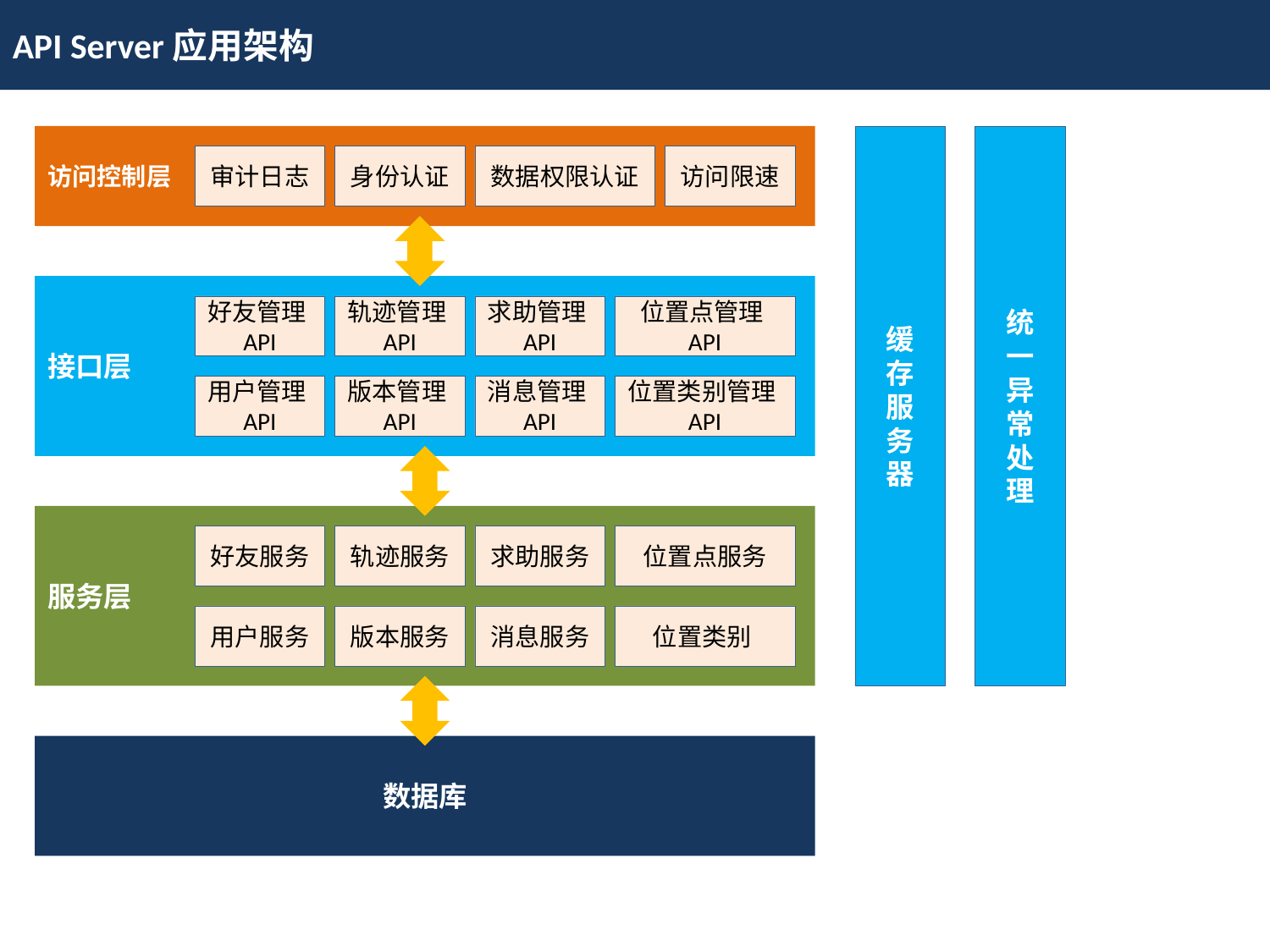

API Server应用架构
访问控制层
缓
存
服
务
器
统
一
异
常
处
理
审计日志
身份认证
数据权限认证
访问限速

接口层
好友管理API
轨迹管理API
求助管理API
位置点管理API
用户管理API
版本管理API
消息管理API
位置类别管理API

服务层
好友服务
轨迹服务
求助服务
位置点服务
用户服务
版本服务
消息服务
位置类别

数据库